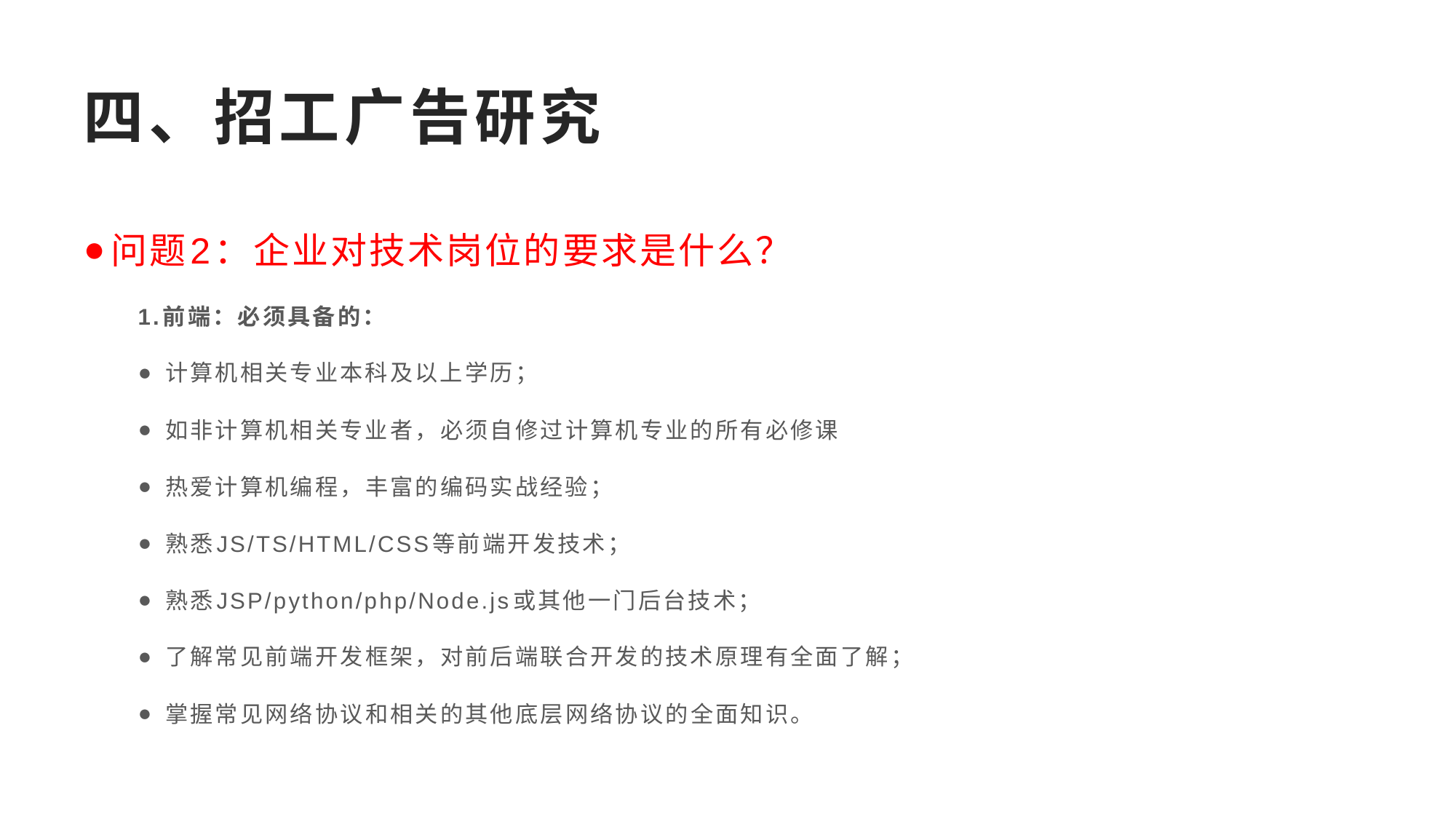

# 四、招工广告研究
问题2：企业对技术岗位的要求是什么？
1.前端：必须具备的：
计算机相关专业本科及以上学历；
如非计算机相关专业者，必须自修过计算机专业的所有必修课
热爱计算机编程，丰富的编码实战经验；
熟悉JS/TS/HTML/CSS等前端开发技术；
熟悉JSP/python/php/Node.js或其他一门后台技术；
了解常见前端开发框架，对前后端联合开发的技术原理有全面了解；
掌握常见网络协议和相关的其他底层网络协议的全面知识。